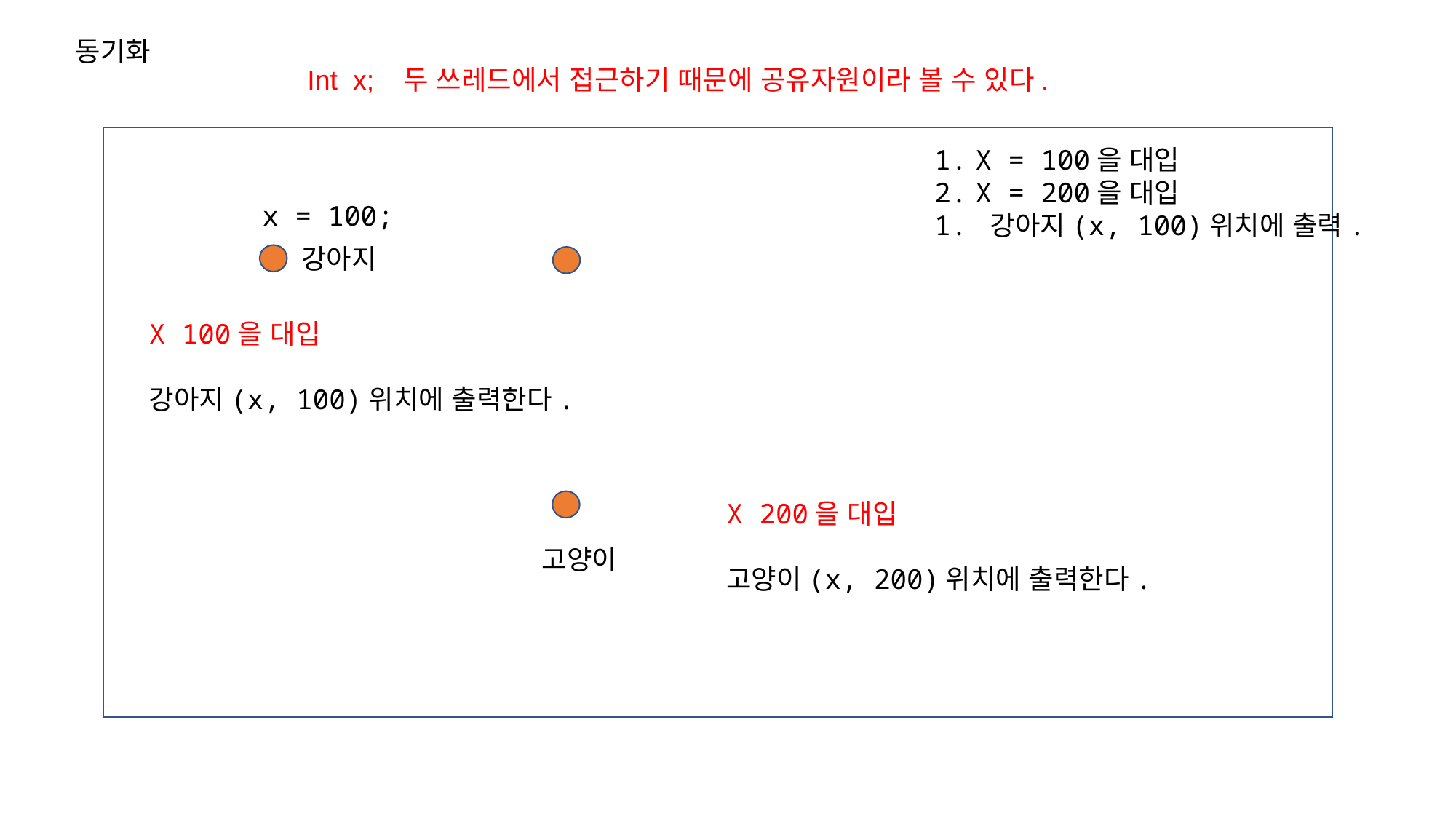

동기화
Int  x;   두 쓰레드에서 접근하기 때문에 공유자원이라 볼 수 있다.

X = 100을 대입
X = 200을 대입
1. 강아지(x, 100)위치에 출력.
x = 100;
강아지

X 100을 대입

강아지(x, 100)위치에 출력한다.

X 200을 대입

고양이(x, 200)위치에 출력한다.
고양이